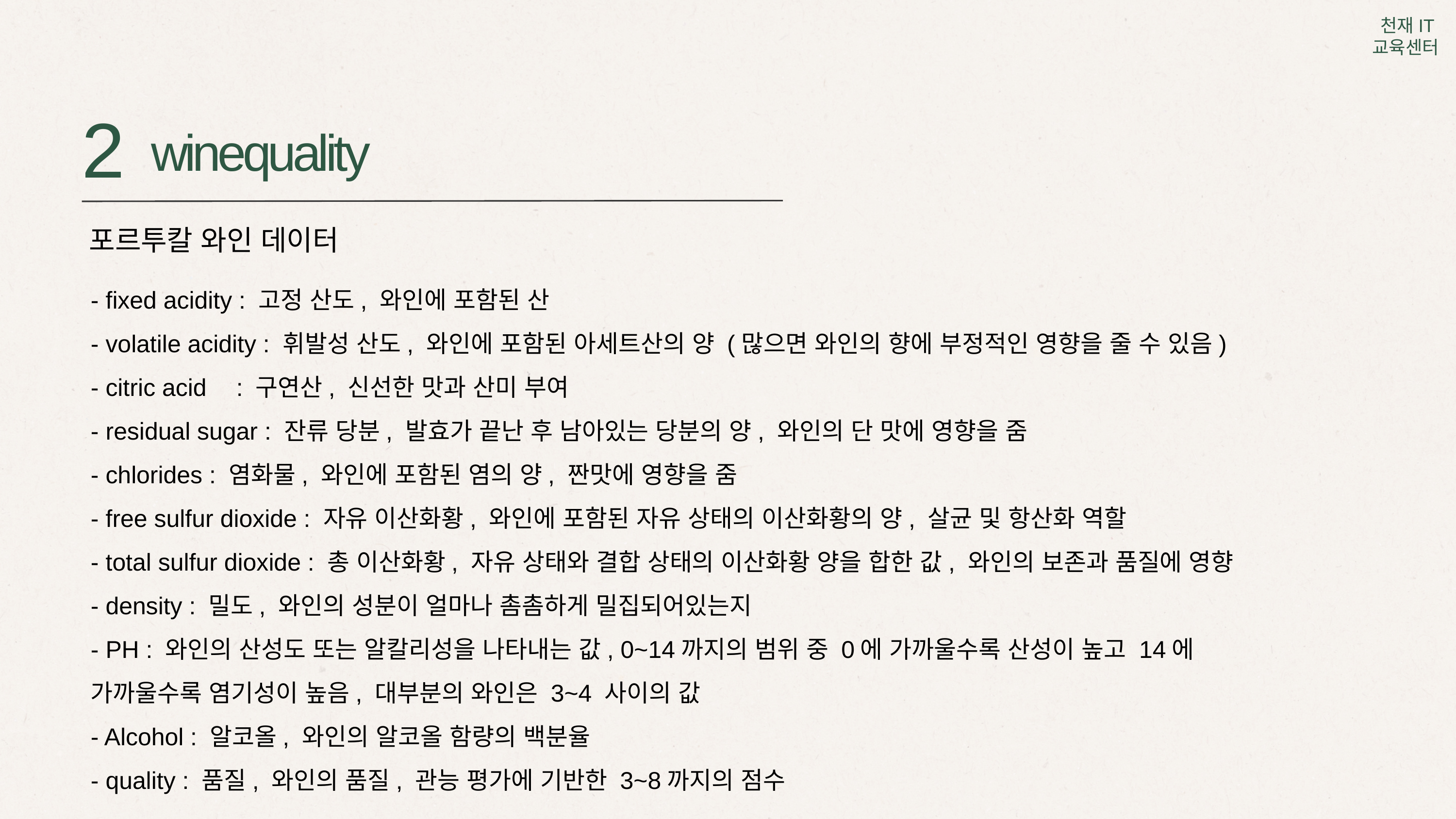

2
winequality

포르투칼 와인 데이터
- fixed acidity : 고정 산도, 와인에 포함된 산
- volatile acidity : 휘발성 산도, 와인에 포함된 아세트산의 양 (많으면 와인의 향에 부정적인 영향을 줄 수 있음)
- citric acid	: 구연산, 신선한 맛과 산미 부여
- residual sugar : 잔류 당분, 발효가 끝난 후 남아있는 당분의 양, 와인의 단 맛에 영향을 줌
- chlorides : 염화물, 와인에 포함된 염의 양, 짠맛에 영향을 줌
- free sulfur dioxide : 자유 이산화황, 와인에 포함된 자유 상태의 이산화황의 양, 살균 및 항산화 역할
- total sulfur dioxide : 총 이산화황, 자유 상태와 결합 상태의 이산화황 양을 합한 값, 와인의 보존과 품질에 영향
- density : 밀도, 와인의 성분이 얼마나 촘촘하게 밀집되어있는지
- PH : 와인의 산성도 또는 알칼리성을 나타내는 값, 0~14까지의 범위 중 0에 가까울수록 산성이 높고 14에 가까울수록 염기성이 높음, 대부분의 와인은 3~4 사이의 값
- Alcohol : 알코올, 와인의 알코올 함량의 백분율
- quality : 품질, 와인의 품질, 관능 평가에 기반한 3~8까지의 점수